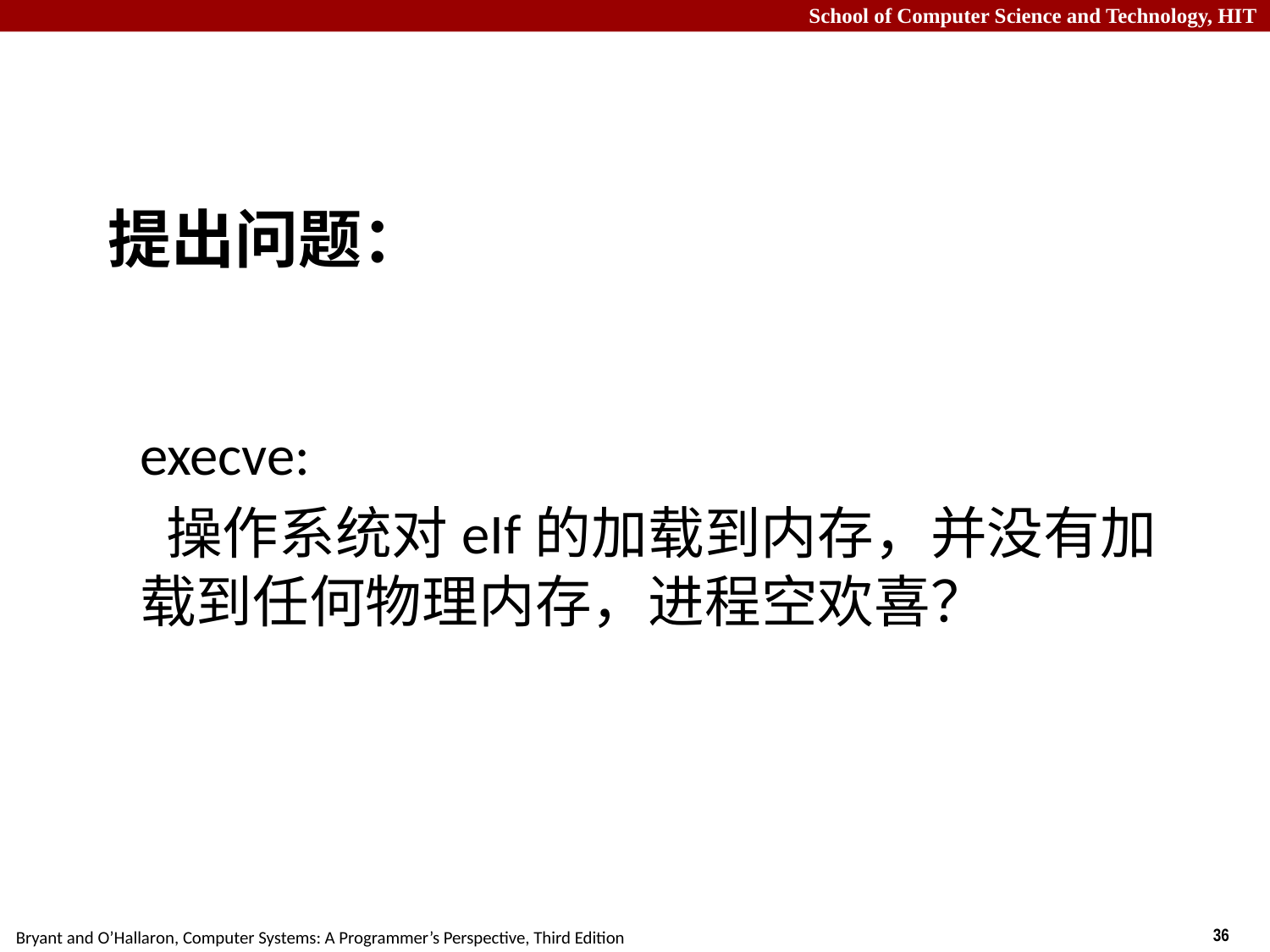

# 提出问题：
execve:
 操作系统对eIf的加载到内存，并没有加载到任何物理内存，进程空欢喜？